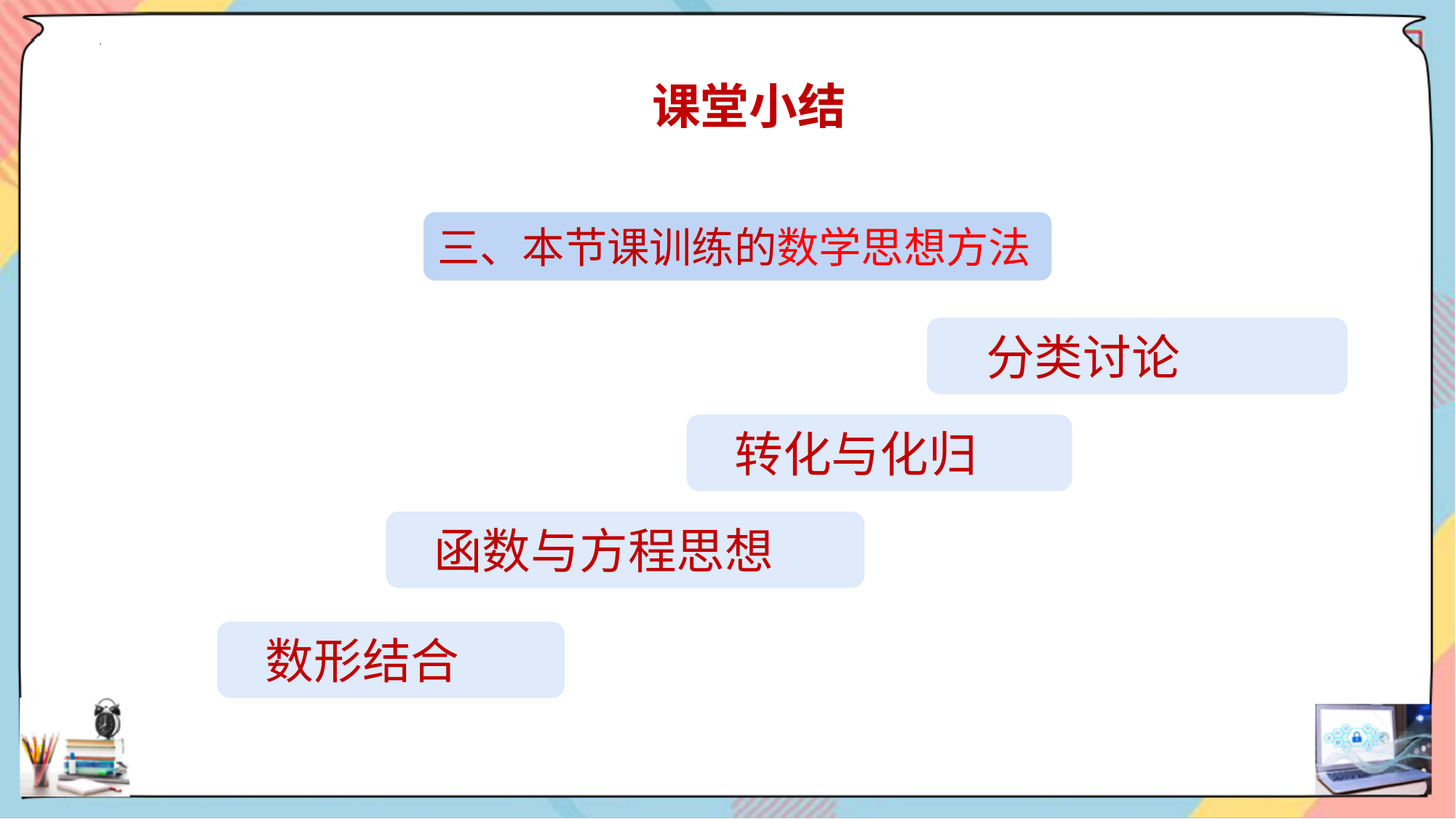

课堂小结
三、本节课训练的数学思想方法
   分类讨论
  转化与化归
  函数与方程思想
  数形结合